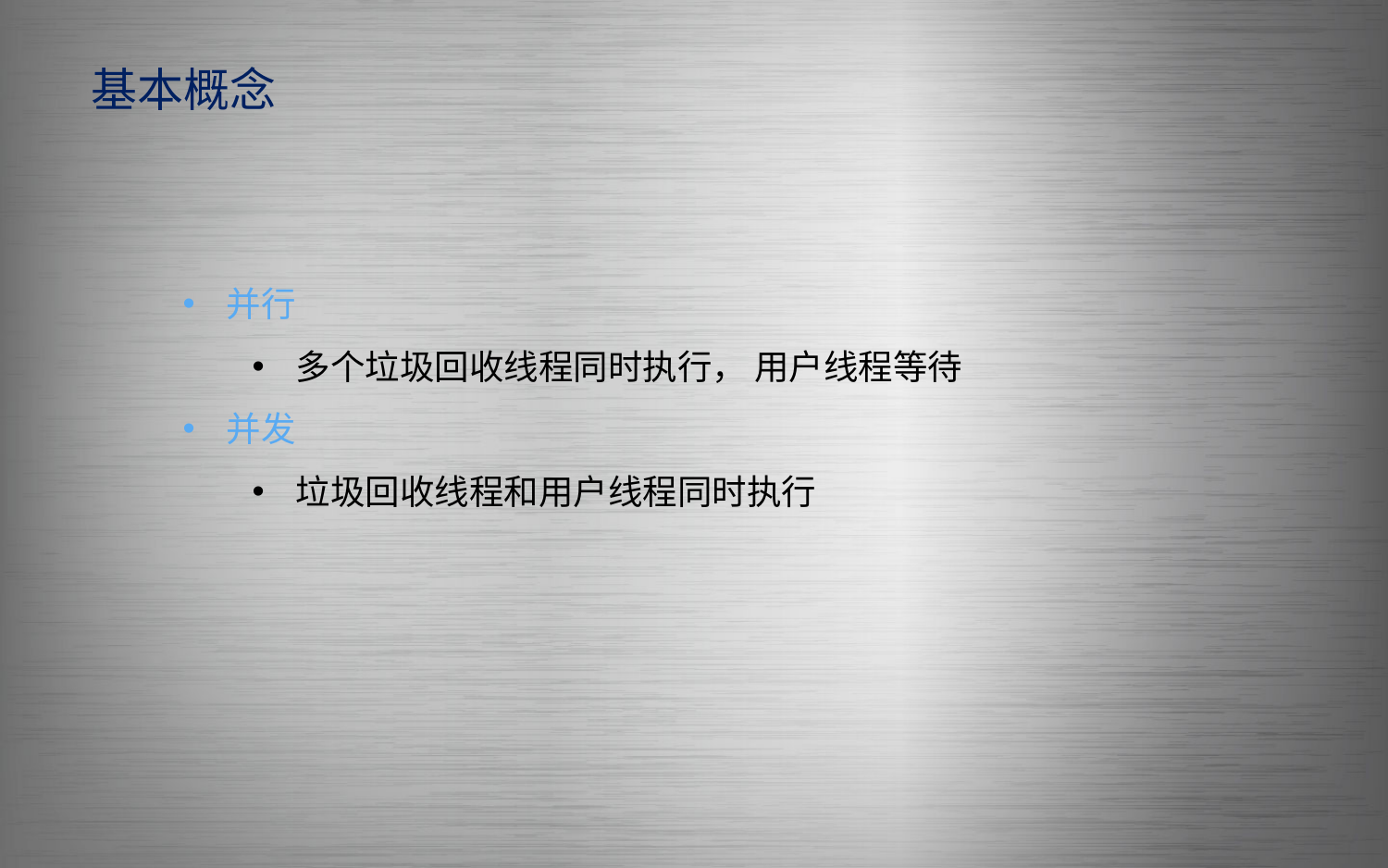

基本概念
并行
多个垃圾回收线程同时执行， 用户线程等待
并发
垃圾回收线程和用户线程同时执行